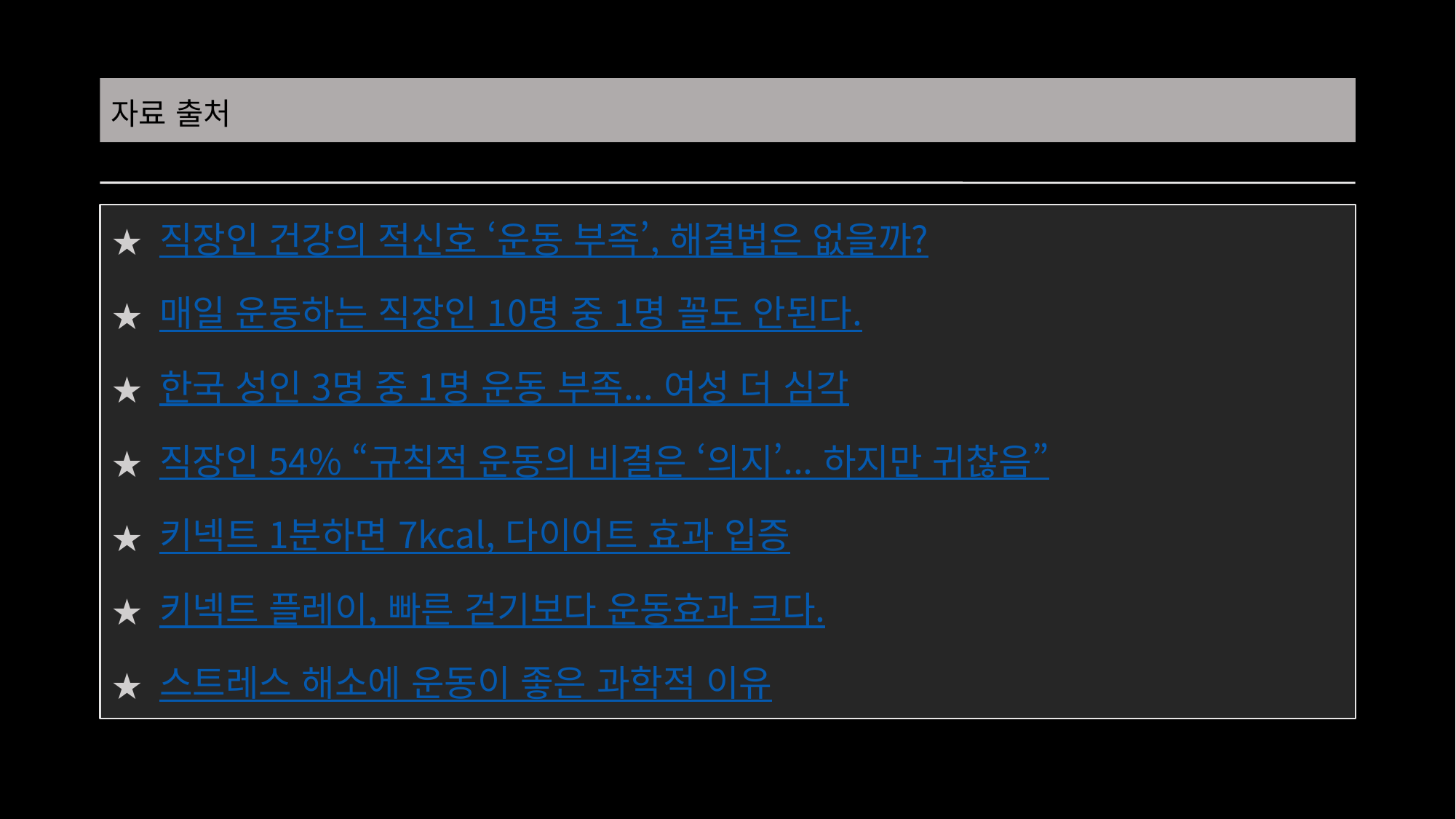

# 자료 출처
 직장인 건강의 적신호 ‘운동 부족’, 해결법은 없을까?
 매일 운동하는 직장인 10명 중 1명 꼴도 안된다.
 한국 성인 3명 중 1명 운동 부족... 여성 더 심각
 직장인 54% “규칙적 운동의 비결은 ‘의지’... 하지만 귀찮음”
 키넥트 1분하면 7kcal, 다이어트 효과 입증
 키넥트 플레이, 빠른 걷기보다 운동효과 크다.
 스트레스 해소에 운동이 좋은 과학적 이유